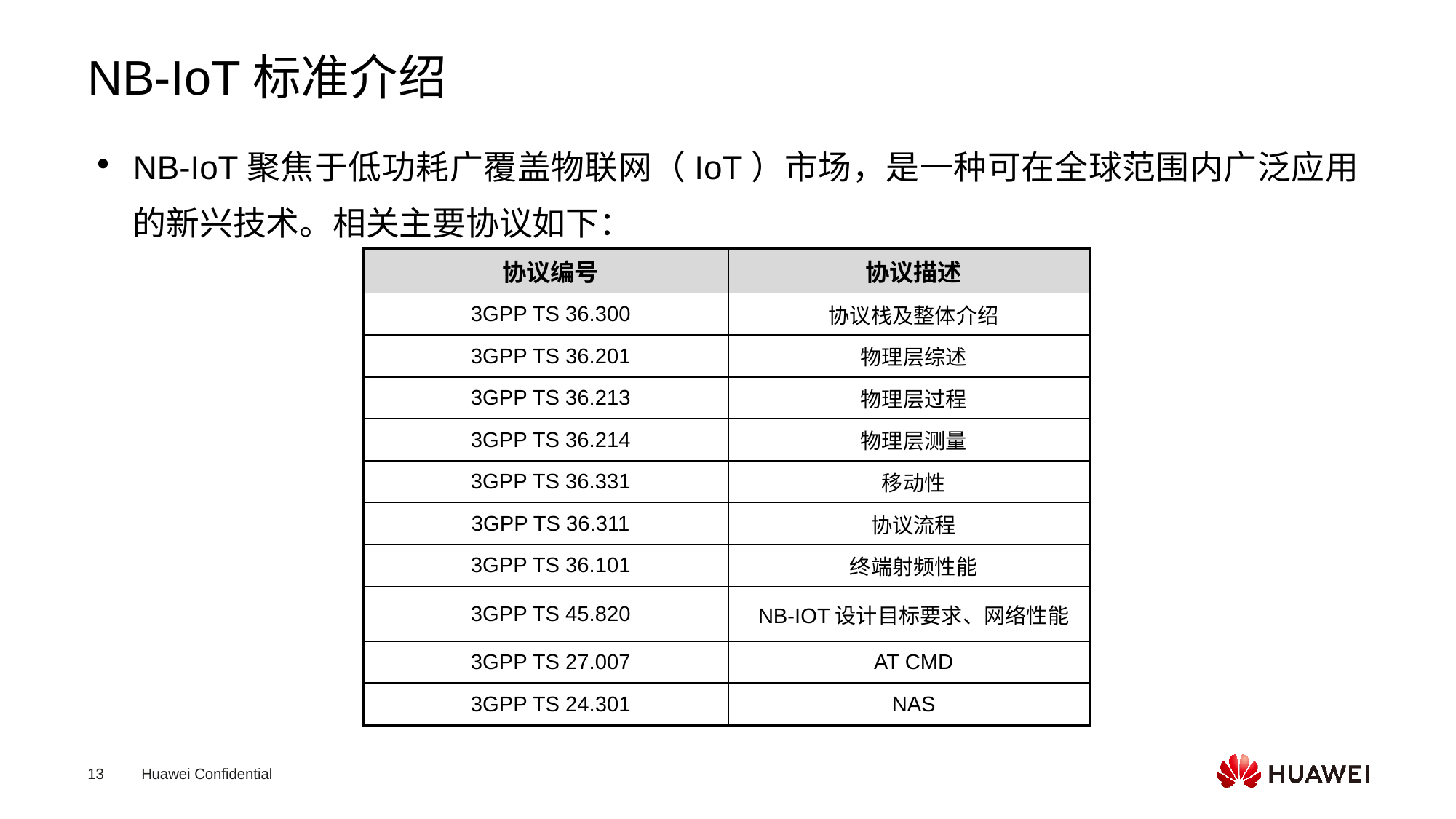

# NB-IoT标准介绍
NB-IoT聚焦于低功耗广覆盖物联网（IoT）市场，是一种可在全球范围内广泛应用的新兴技术。相关主要协议如下：
| 协议编号 | 协议描述 |
| --- | --- |
| 3GPP TS 36.300 | 协议栈及整体介绍 |
| 3GPP TS 36.201 | 物理层综述 |
| 3GPP TS 36.213 | 物理层过程 |
| 3GPP TS 36.214 | 物理层测量 |
| 3GPP TS 36.331 | 移动性 |
| 3GPP TS 36.311 | 协议流程 |
| 3GPP TS 36.101 | 终端射频性能 |
| 3GPP TS 45.820 | NB-IOT设计目标要求、网络性能 |
| 3GPP TS 27.007 | AT CMD |
| 3GPP TS 24.301 | NAS |